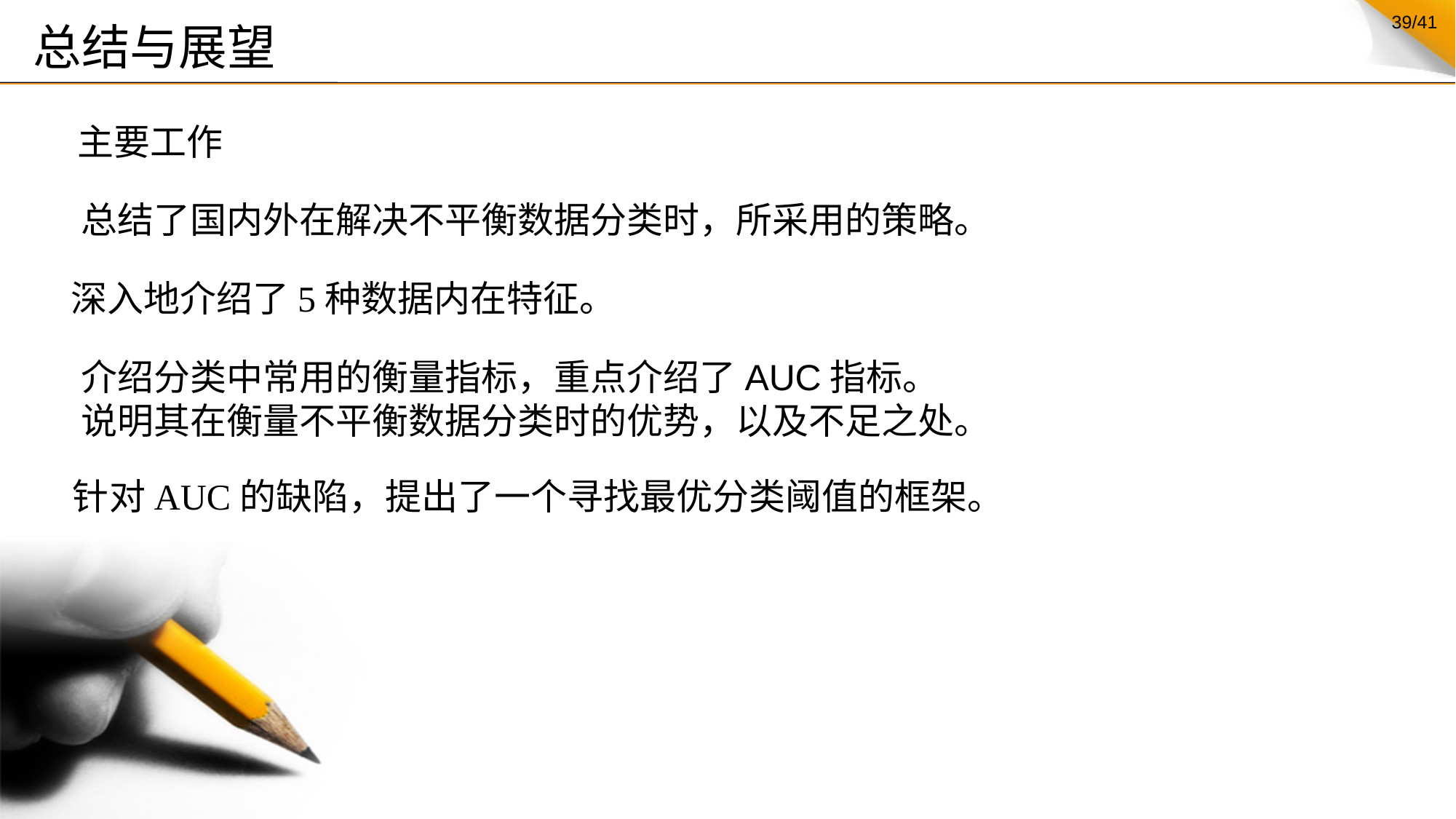

# 总结与展望
主要工作
总结了国内外在解决不平衡数据分类时，所采用的策略。
深入地介绍了5种数据内在特征。
介绍分类中常用的衡量指标，重点介绍了AUC指标。
说明其在衡量不平衡数据分类时的优势，以及不足之处。
针对AUC的缺陷，提出了一个寻找最优分类阈值的框架。